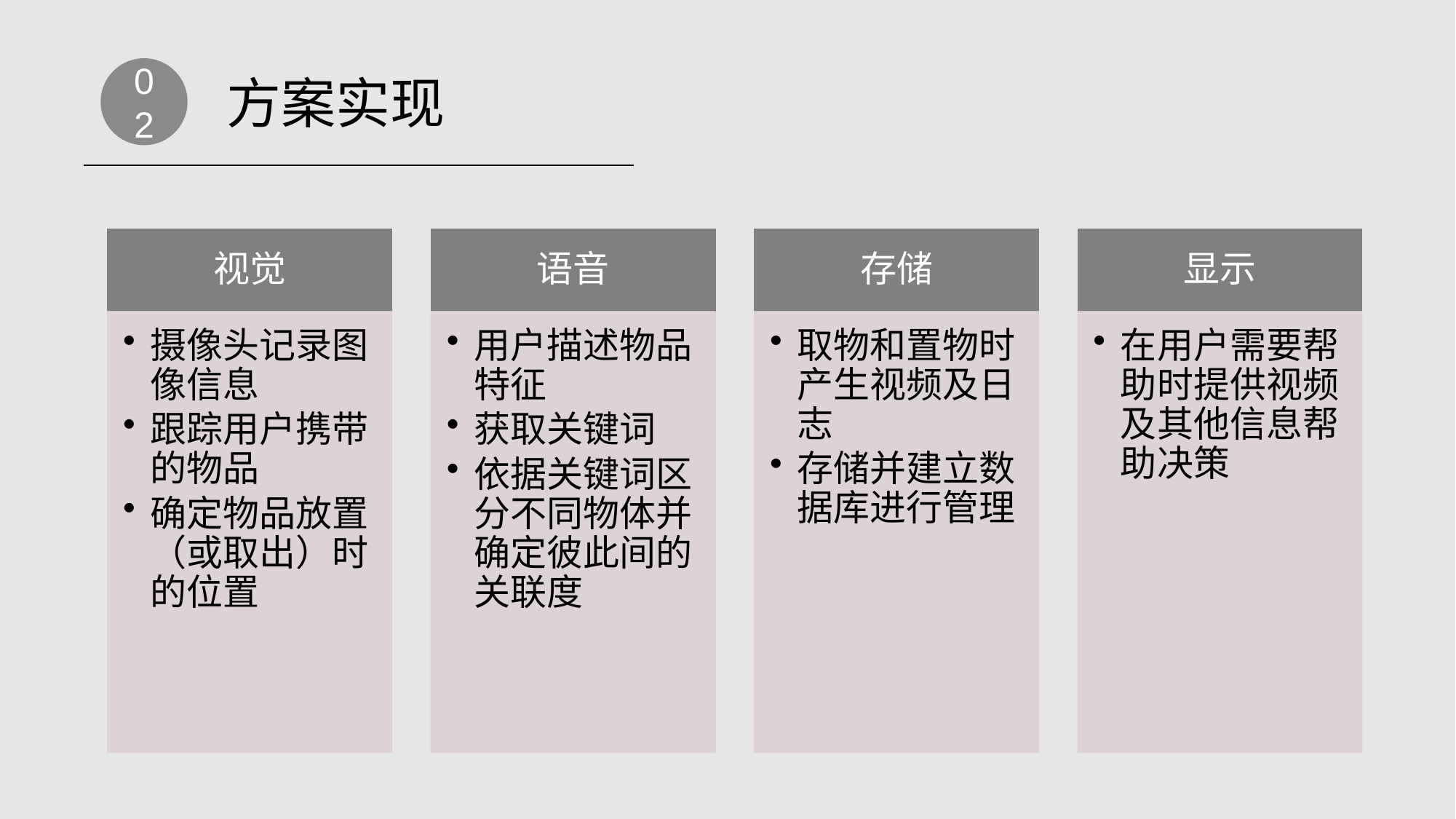

02
方案实现
视觉
摄像头记录图像信息
跟踪用户携带的物品
确定物品放置（或取出）时的位置
语音
用户描述物品特征
获取关键词
依据关键词区分不同物体并确定彼此间的关联度
存储
取物和置物时产生视频及日志
存储并建立数据库进行管理
显示
在用户需要帮助时提供视频及其他信息帮助决策